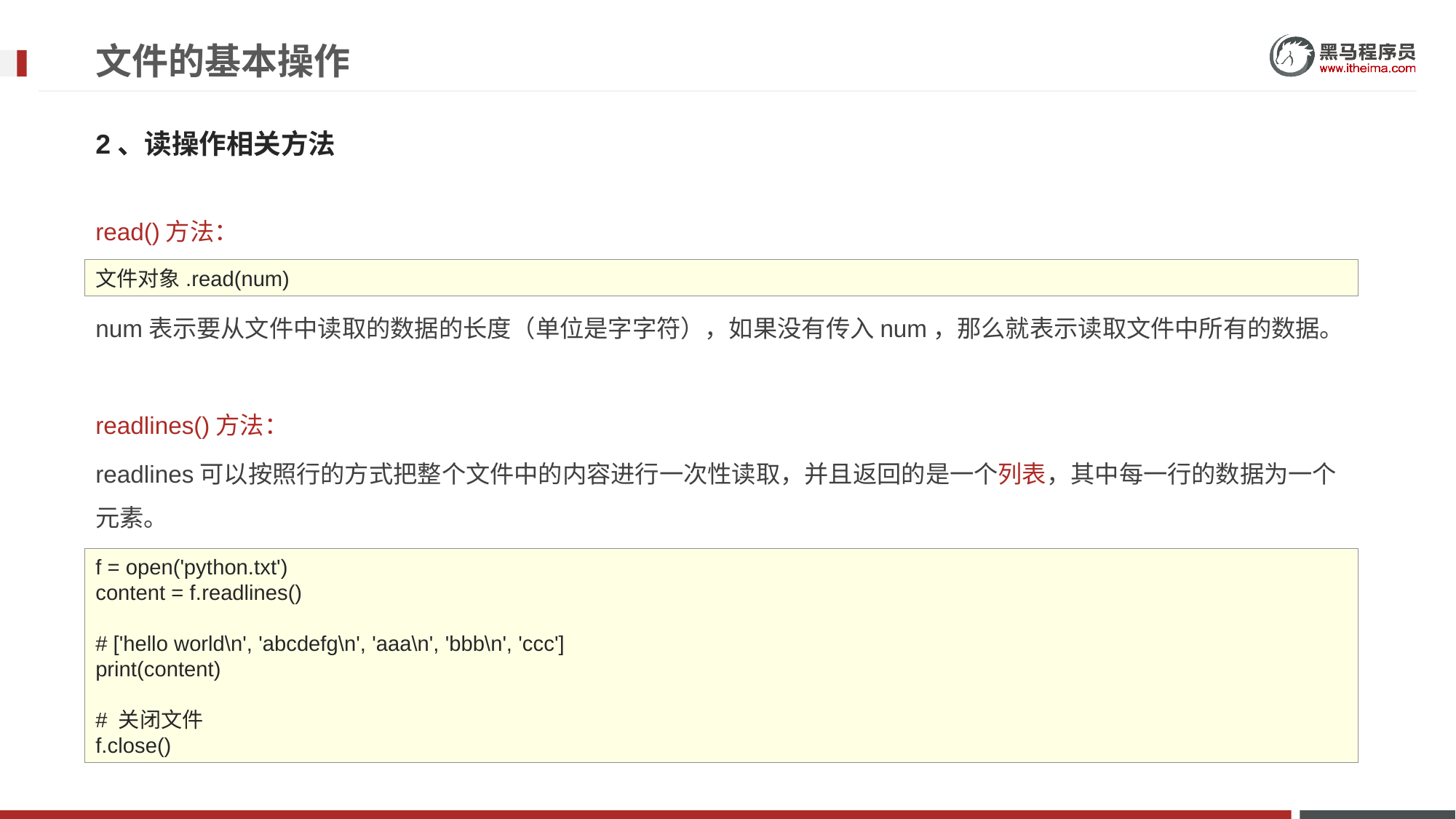

# 文件的基本操作
2、读操作相关方法
read()方法：

num表示要从文件中读取的数据的长度（单位是字字符），如果没有传入num，那么就表示读取文件中所有的数据。

readlines()方法：
readlines可以按照行的方式把整个文件中的内容进行一次性读取，并且返回的是一个列表，其中每一行的数据为一个元素。
文件对象.read(num)
f = open('python.txt')
content = f.readlines()

# ['hello world\n', 'abcdefg\n', 'aaa\n', 'bbb\n', 'ccc']
print(content)

# 关闭文件
f.close()